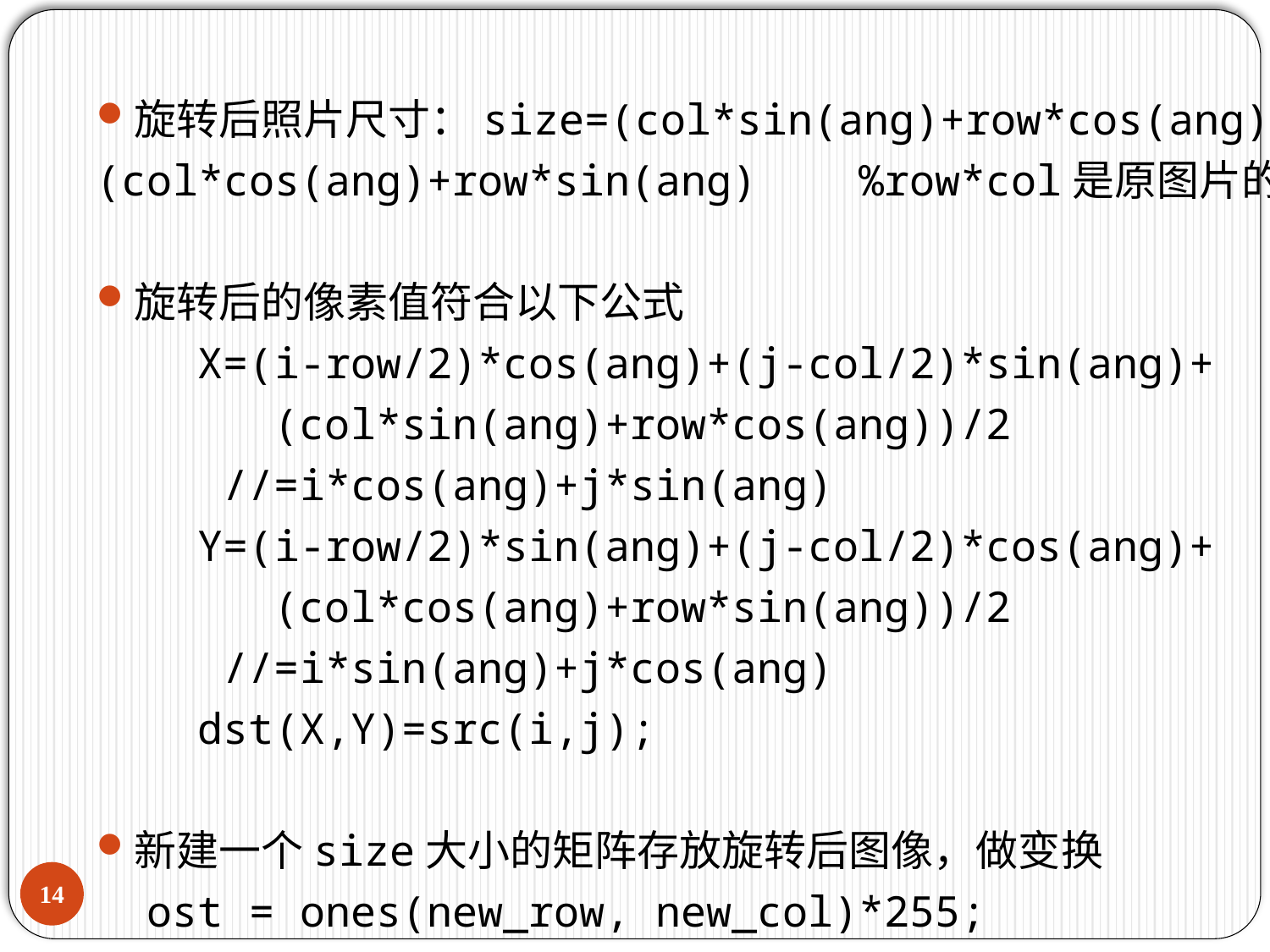

旋转后照片尺寸：size=(col*sin(ang)+row*cos(ang))*
(col*cos(ang)+row*sin(ang)    %row*col是原图片的尺寸

旋转后的像素值符合以下公式
    X=(i-row/2)*cos(ang)+(j-col/2)*sin(ang)+
       (col*sin(ang)+row*cos(ang))/2
     //=i*cos(ang)+j*sin(ang)
    Y=(i-row/2)*sin(ang)+(j-col/2)*cos(ang)+
       (col*cos(ang)+row*sin(ang))/2
     //=i*sin(ang)+j*cos(ang)
    dst(X,Y)=src(i,j);

新建一个size大小的矩阵存放旋转后图像，做变换
  ost = ones(new_row, new_col)*255;
  dst(X,Y)=src(i,j);

14